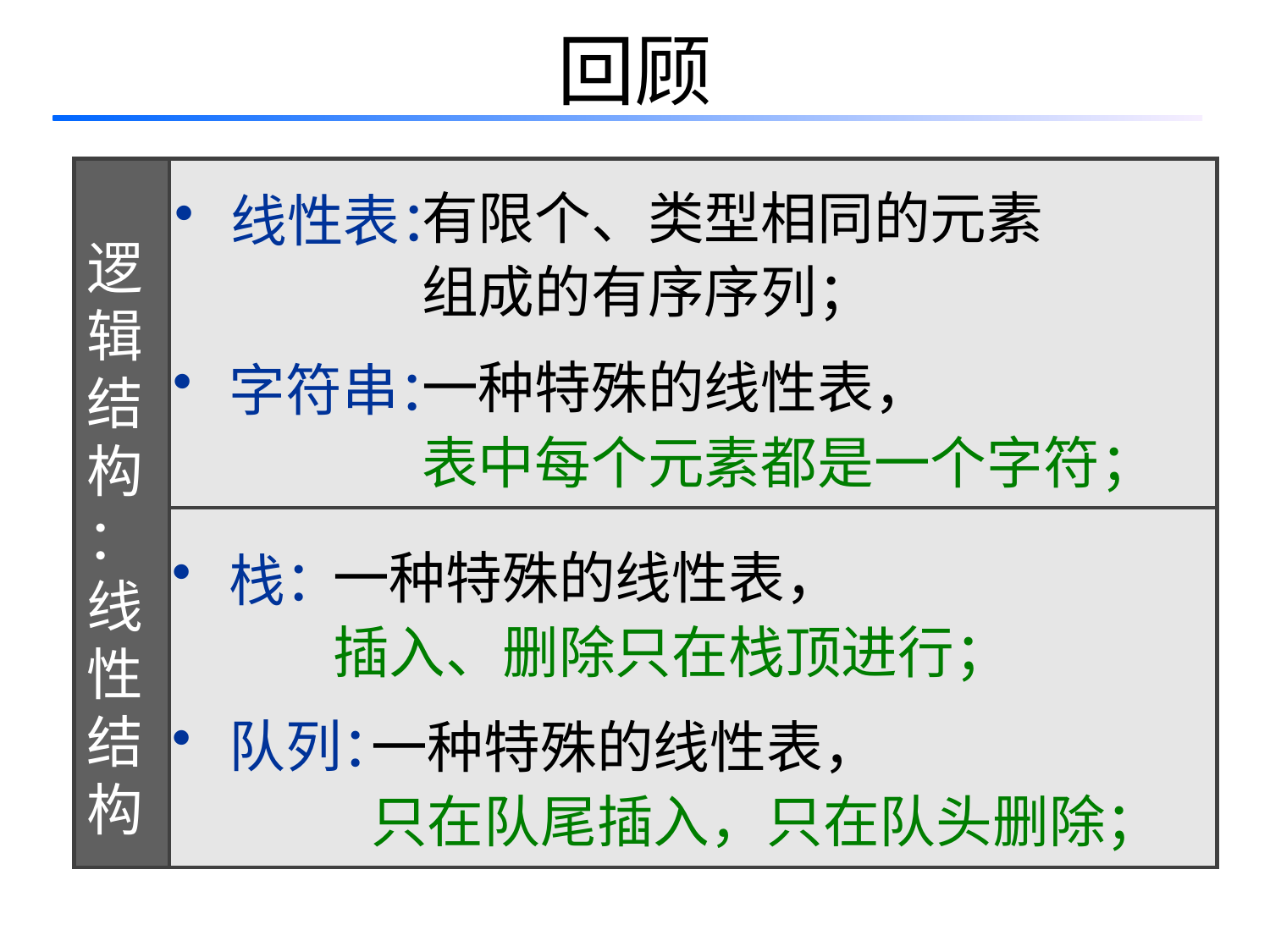

# 回顾

逻辑结构
：线性结构

                 有限个、类型相同的元素
                 组成的有序序列；
                 一种特殊的线性表，
                 表中每个元素都是一个字符；
 线性表：
 字符串：

          一种特殊的线性表，
          插入、删除只在栈顶进行；
             一种特殊的线性表，
             只在队尾插入，只在队头删除；
 栈：
 队列：